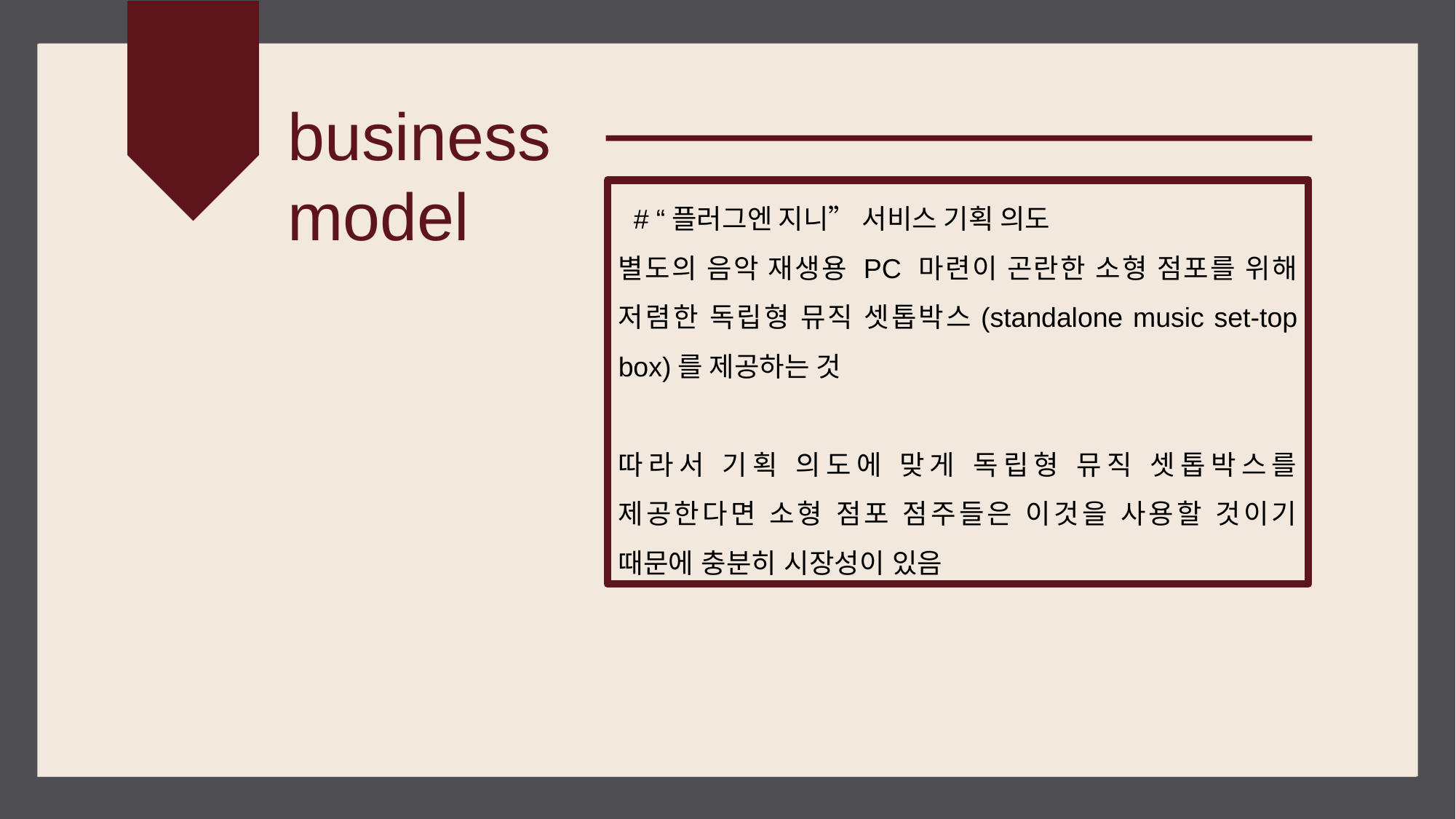

business model

  # “플러그엔 지니” 서비스 기획 의도
별도의 음악 재생용 PC 마련이 곤란한 소형 점포를 위해 저렴한 독립형 뮤직 셋톱박스(standalone music set-top box)를 제공하는 것

따라서 기획 의도에 맞게 독립형 뮤직 셋톱박스를 제공한다면 소형 점포 점주들은 이것을 사용할 것이기 때문에 충분히 시장성이 있음